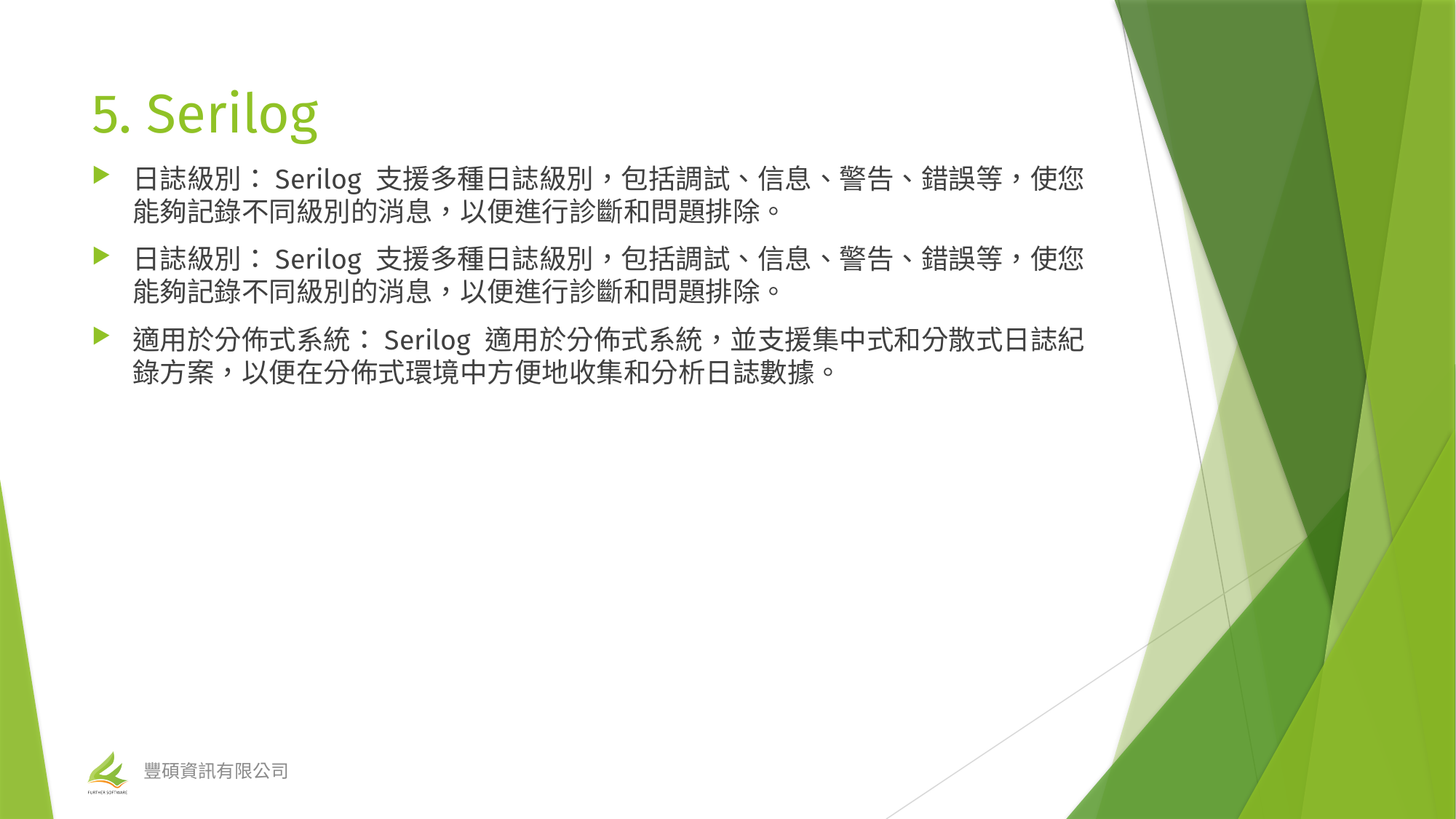

# 5. Serilog
日誌級別：Serilog 支援多種日誌級別，包括調試、信息、警告、錯誤等，使您能夠記錄不同級別的消息，以便進行診斷和問題排除。
日誌級別：Serilog 支援多種日誌級別，包括調試、信息、警告、錯誤等，使您能夠記錄不同級別的消息，以便進行診斷和問題排除。
適用於分佈式系統：Serilog 適用於分佈式系統，並支援集中式和分散式日誌紀錄方案，以便在分佈式環境中方便地收集和分析日誌數據。
豐碩資訊有限公司